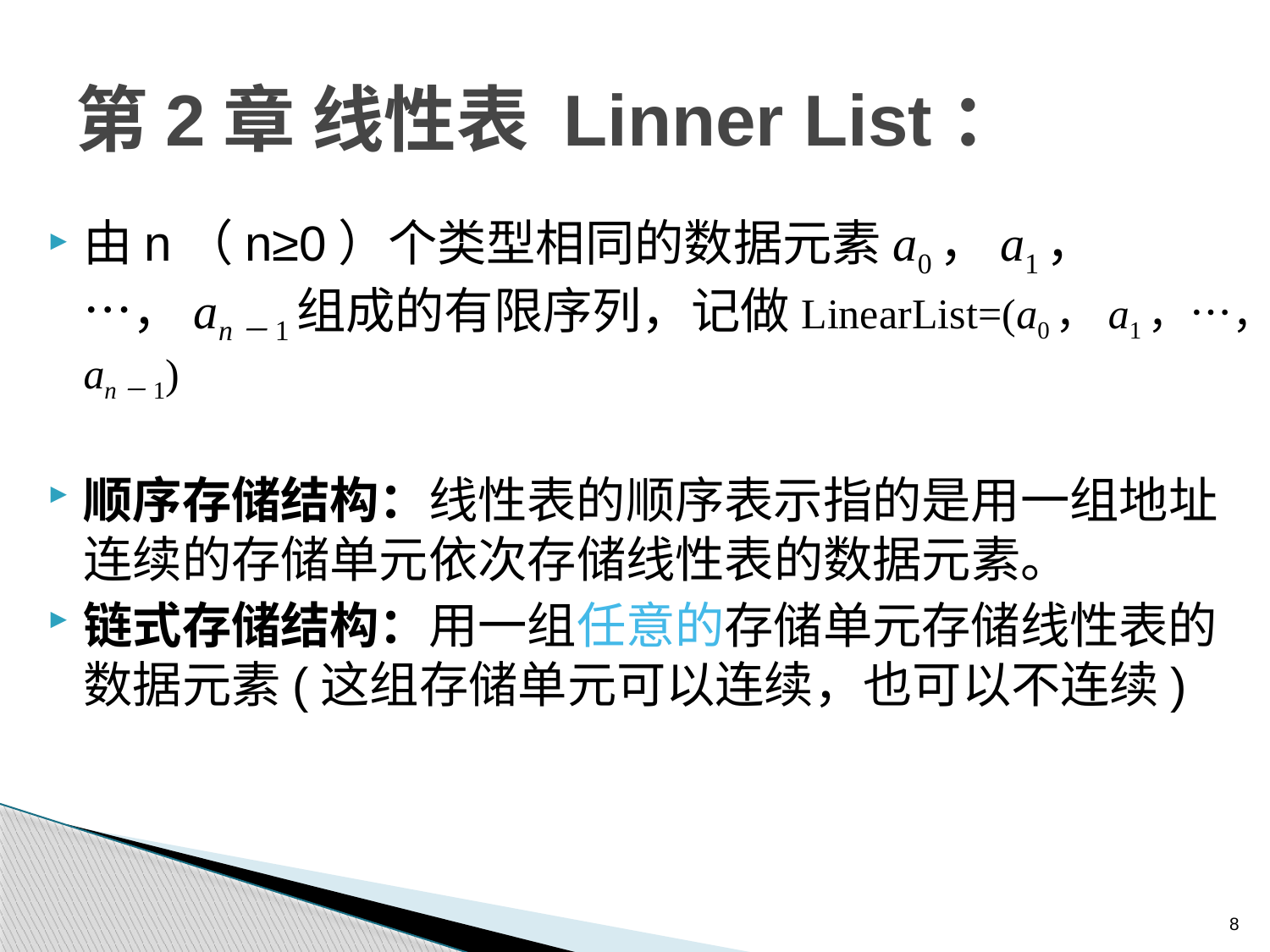

# 第2章 线性表 Linner List：
由n（n≥0）个类型相同的数据元素a0，a1，…，an－1组成的有限序列，记做LinearList=(a0，a1，…，an－1)

顺序存储结构：线性表的顺序表示指的是用一组地址连续的存储单元依次存储线性表的数据元素。
链式存储结构：用一组任意的存储单元存储线性表的数据元素(这组存储单元可以连续，也可以不连续)

8